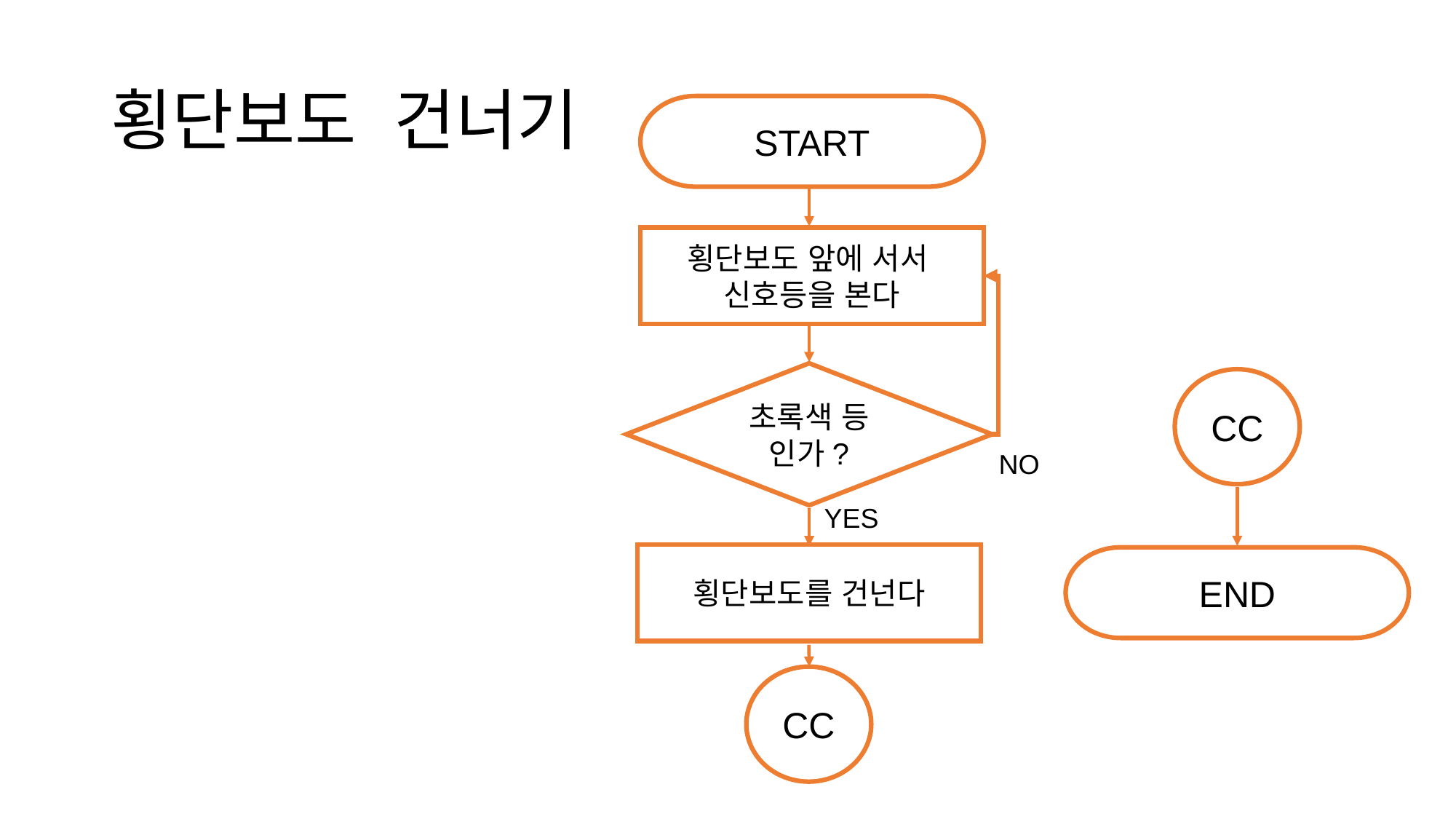

# 횡단보도  건너기
START
횡단보도 앞에 서서
신호등을 본다
초록색 등
인가?
CC
NO
YES
횡단보도를 건넌다
END
CC